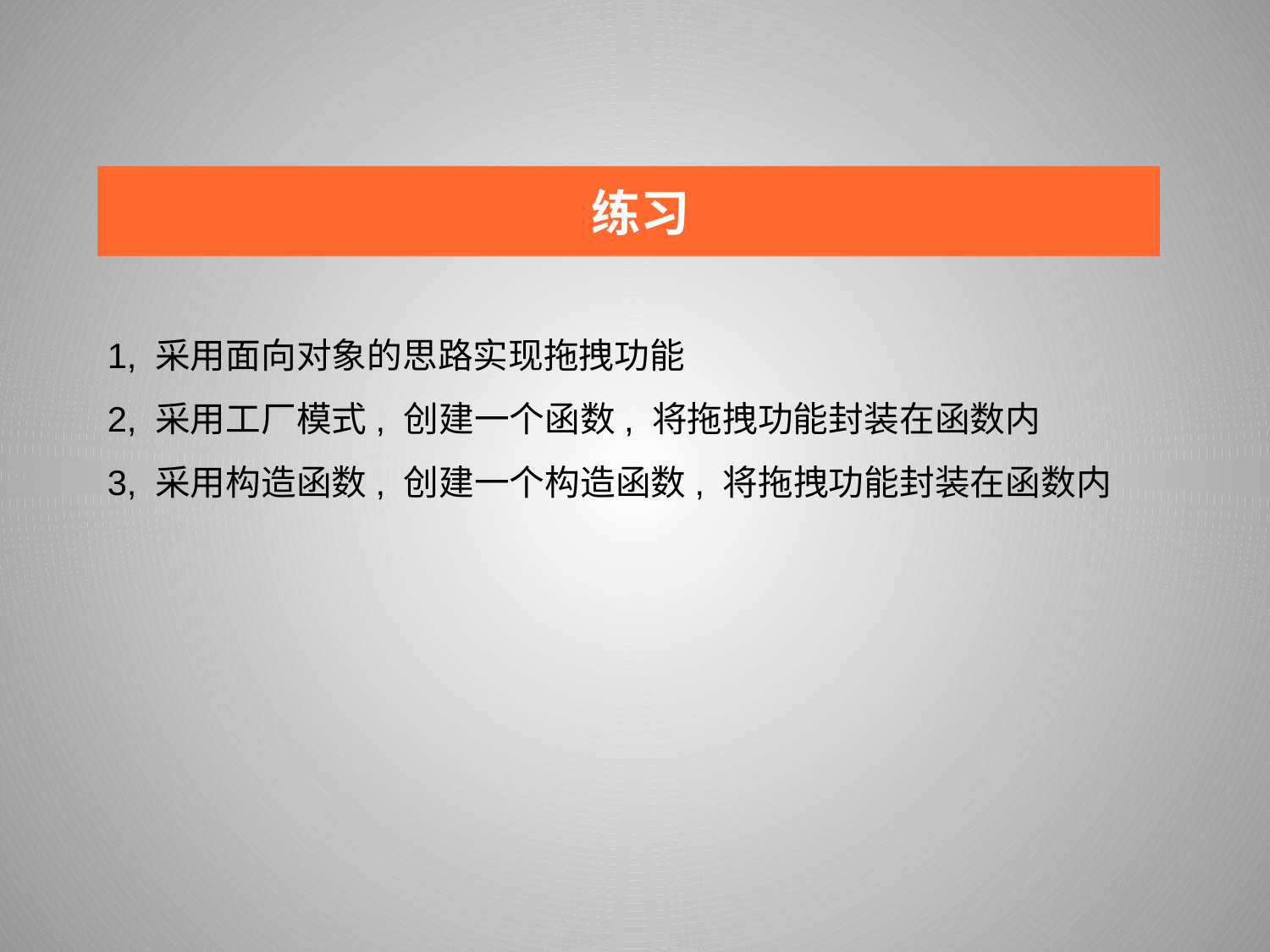

练习
1, 采用面向对象的思路实现拖拽功能
2, 采用工厂模式, 创建一个函数, 将拖拽功能封装在函数内
3, 采用构造函数, 创建一个构造函数, 将拖拽功能封装在函数内